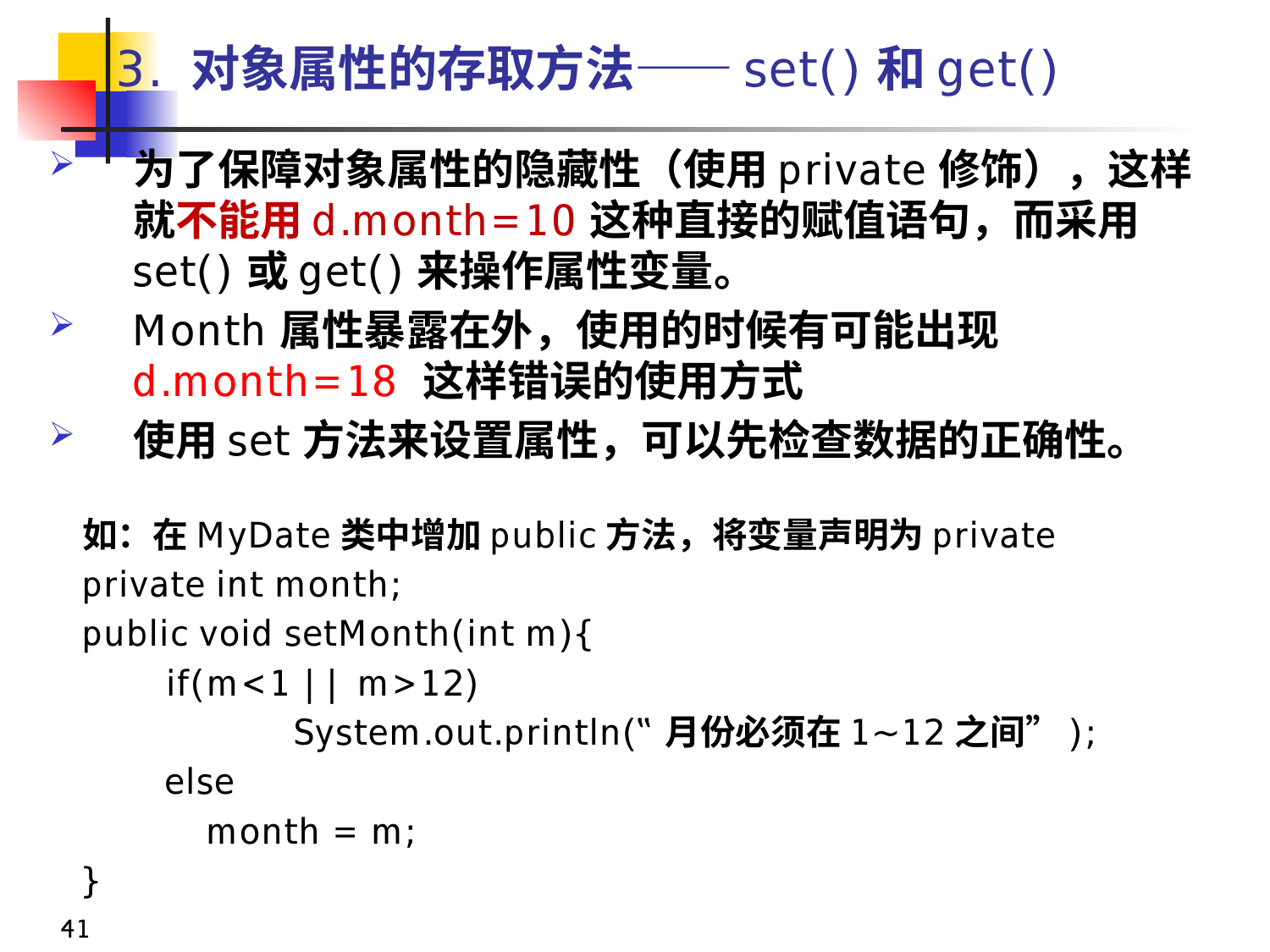

# 3. 对象属性的存取方法——set()和get()
为了保障对象属性的隐藏性（使用private修饰），这样就不能用d.month=10这种直接的赋值语句，而采用set()或get()来操作属性变量。
Month属性暴露在外，使用的时候有可能出现d.month=18 这样错误的使用方式
使用set方法来设置属性，可以先检查数据的正确性。
如：在MyDate类中增加public方法，将变量声明为private
private int month;
public void setMonth(int m){
	if(m<1 || m>12)
		System.out.println(“月份必须在1~12之间”);
        else
            month = m;
}
41